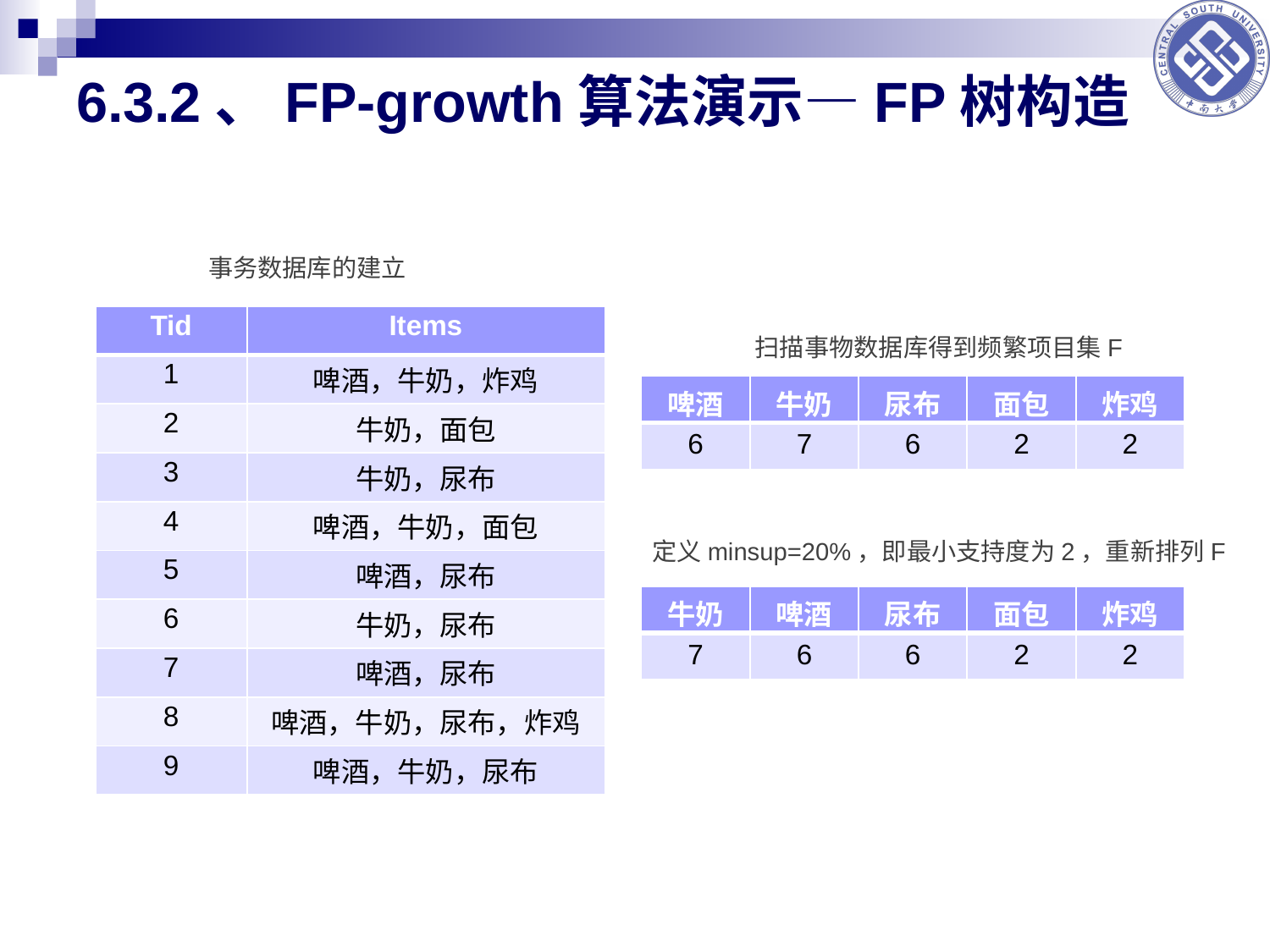

6.3.2、FP-growth算法演示—FP树构造
事务数据库的建立
| Tid | Items |
| --- | --- |
| 1 | 啤酒，牛奶，炸鸡 |
| 2 | 牛奶，面包 |
| 3 | 牛奶，尿布 |
| 4 | 啤酒，牛奶，面包 |
| 5 | 啤酒，尿布 |
| 6 | 牛奶，尿布 |
| 7 | 啤酒，尿布 |
| 8 | 啤酒，牛奶，尿布，炸鸡 |
| 9 | 啤酒，牛奶，尿布 |
扫描事物数据库得到频繁项目集F
| 啤酒 | 牛奶 | 尿布 | 面包 | 炸鸡 |
| --- | --- | --- | --- | --- |
| 6 | 7 | 6 | 2 | 2 |
定义minsup=20%，即最小支持度为2，重新排列F
| 牛奶 | 啤酒 | 尿布 | 面包 | 炸鸡 |
| --- | --- | --- | --- | --- |
| 7 | 6 | 6 | 2 | 2 |